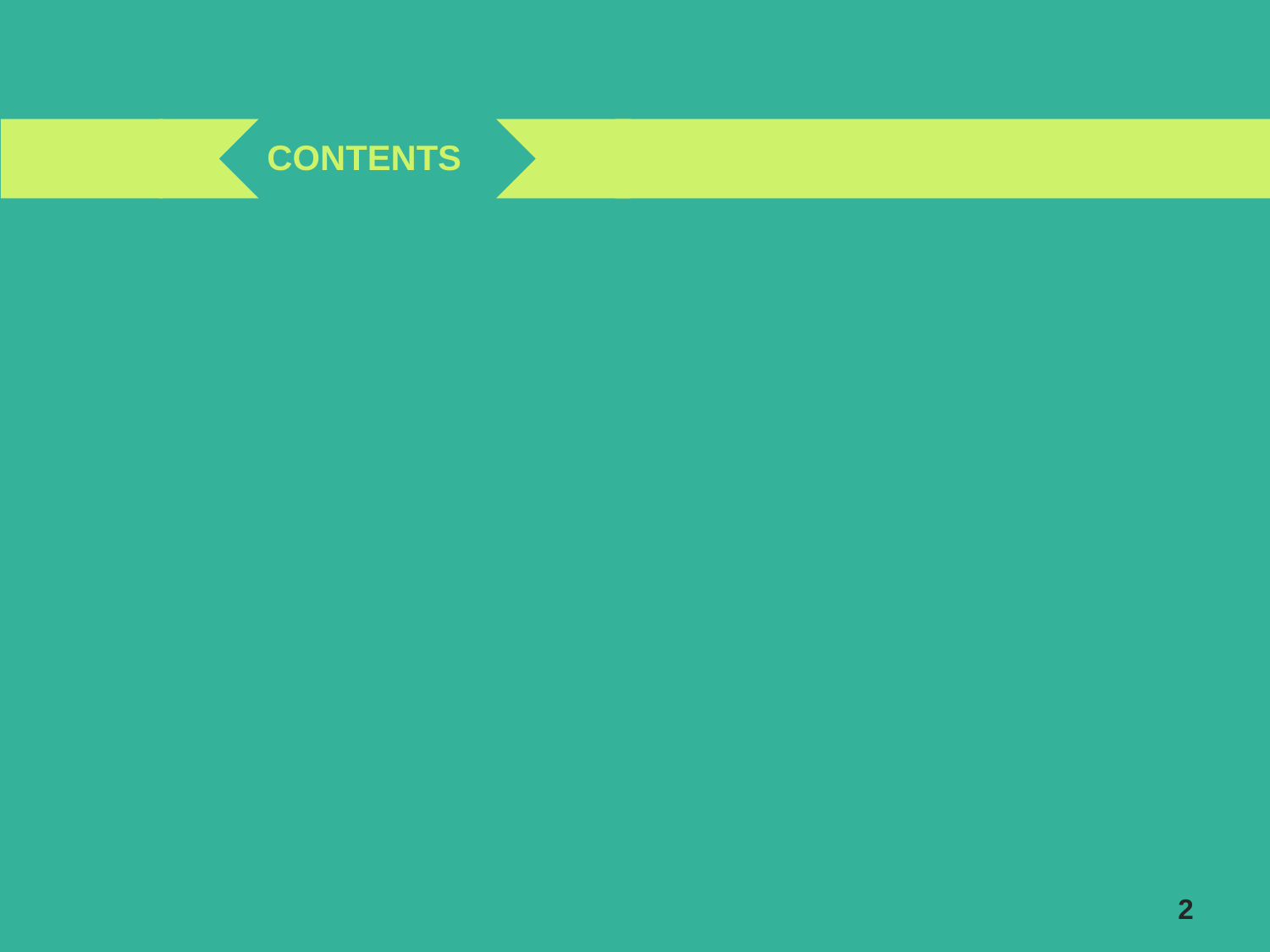

CONTENTS
01 목적
02 사용부품
03 이론 및 설명
04 사용 영상
2